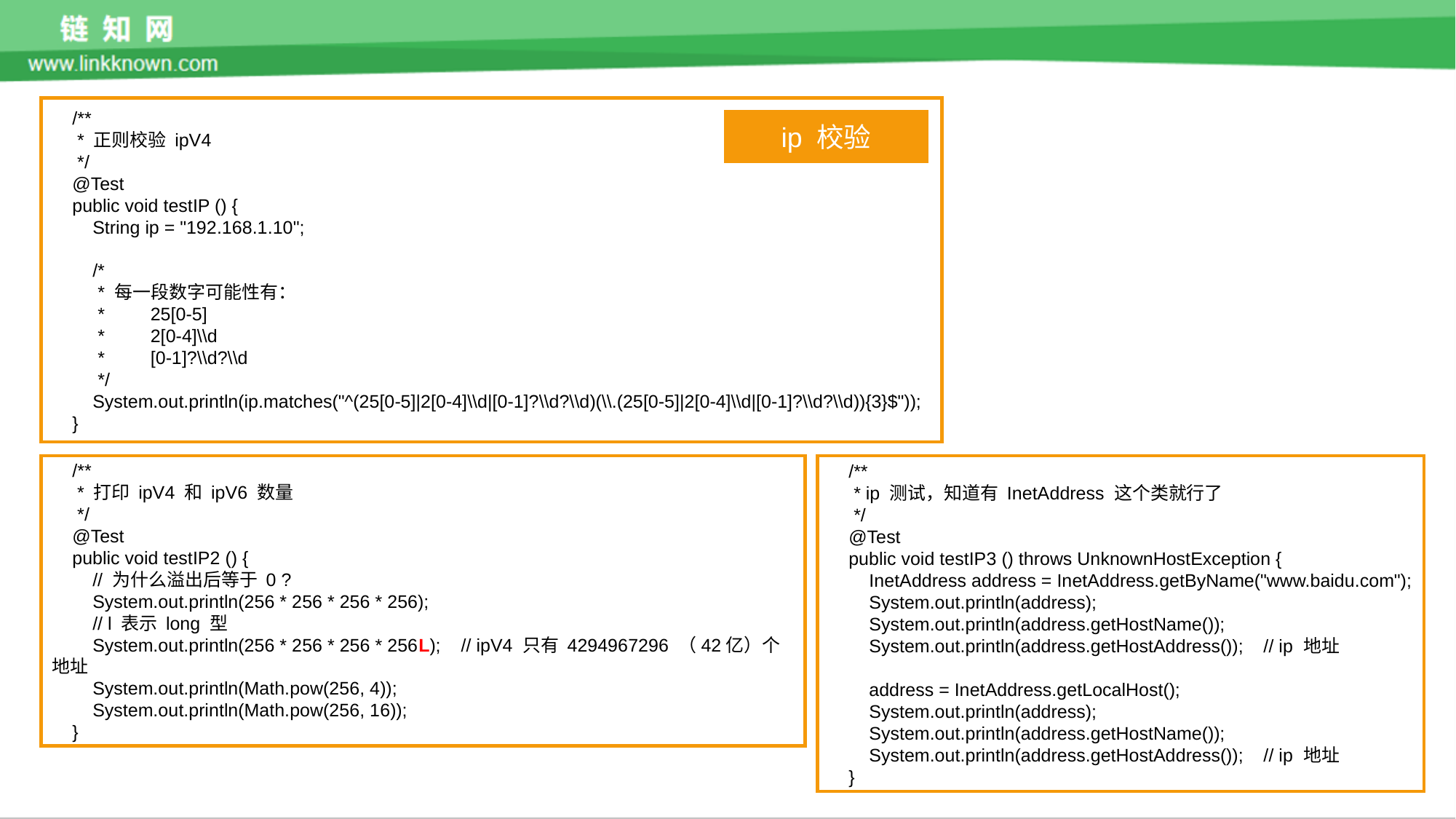

/**
     * 正则校验 ipV4
     */
    @Test
    public void testIP () {
        String ip = "192.168.1.10";

        /*
         * 每一段数字可能性有：
         *         25[0-5]
         *         2[0-4]\\d
         *         [0-1]?\\d?\\d
         */
        System.out.println(ip.matches("^(25[0-5]|2[0-4]\\d|[0-1]?\\d?\\d)(\\.(25[0-5]|2[0-4]\\d|[0-1]?\\d?\\d)){3}$"));
    }
ip 校验
    /**
     * 打印 ipV4 和 ipV6 数量
     */
    @Test
    public void testIP2 () {
        // 为什么溢出后等于 0 ?
        System.out.println(256 * 256 * 256 * 256);
        // l 表示 long 型
        System.out.println(256 * 256 * 256 * 256L);    // ipV4 只有 4294967296 （42亿）个地址
        System.out.println(Math.pow(256, 4));
        System.out.println(Math.pow(256, 16));
    }
    /**
     * ip 测试，知道有 InetAddress 这个类就行了
     */
    @Test
    public void testIP3 () throws UnknownHostException {
        InetAddress address = InetAddress.getByName("www.baidu.com");
        System.out.println(address);
        System.out.println(address.getHostName());
        System.out.println(address.getHostAddress());    // ip 地址

        address = InetAddress.getLocalHost();
        System.out.println(address);
        System.out.println(address.getHostName());
        System.out.println(address.getHostAddress());    // ip 地址
    }